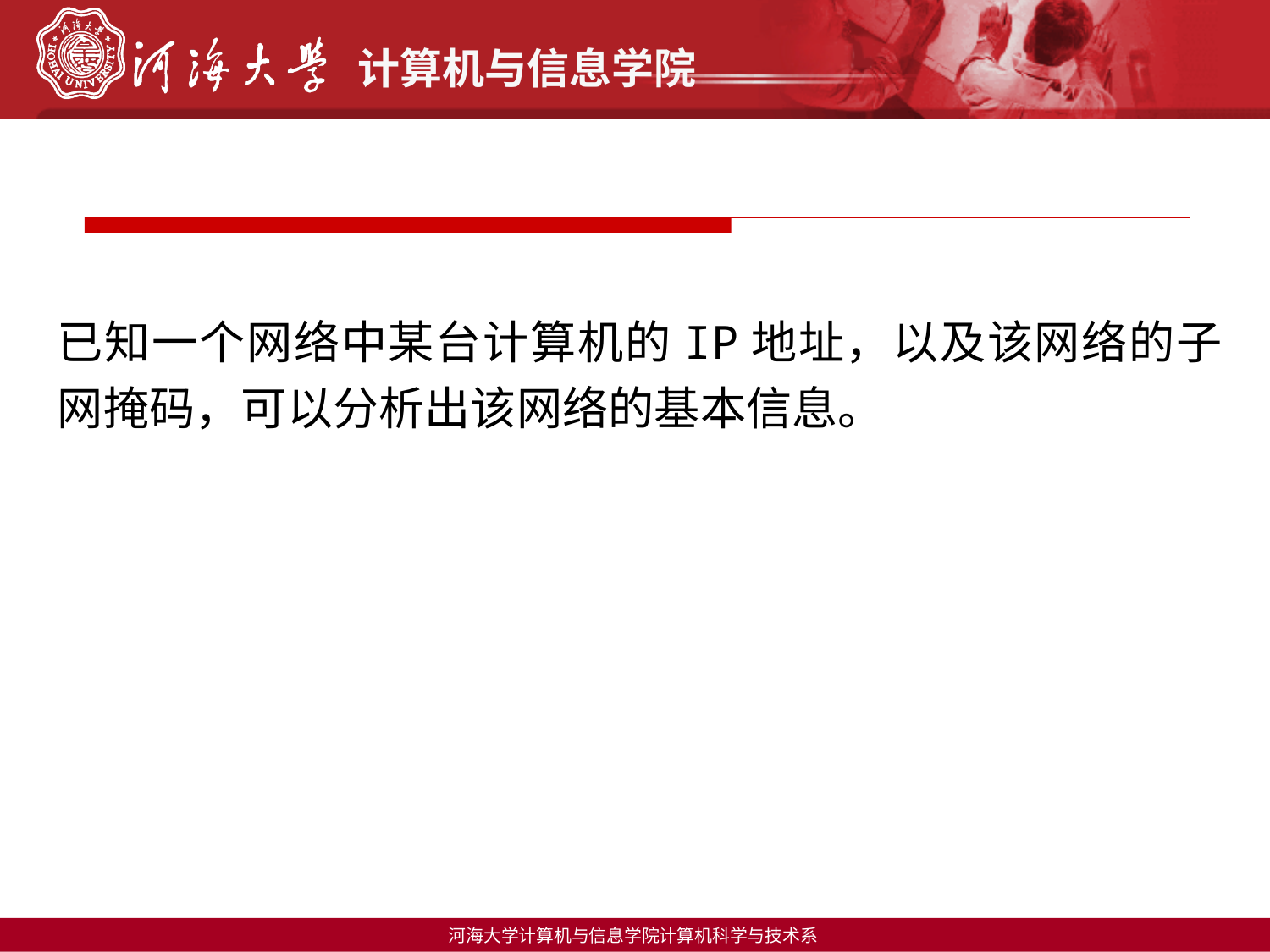

已知一个网络中某台计算机的IP地址，以及该网络的子网掩码，可以分析出该网络的基本信息。